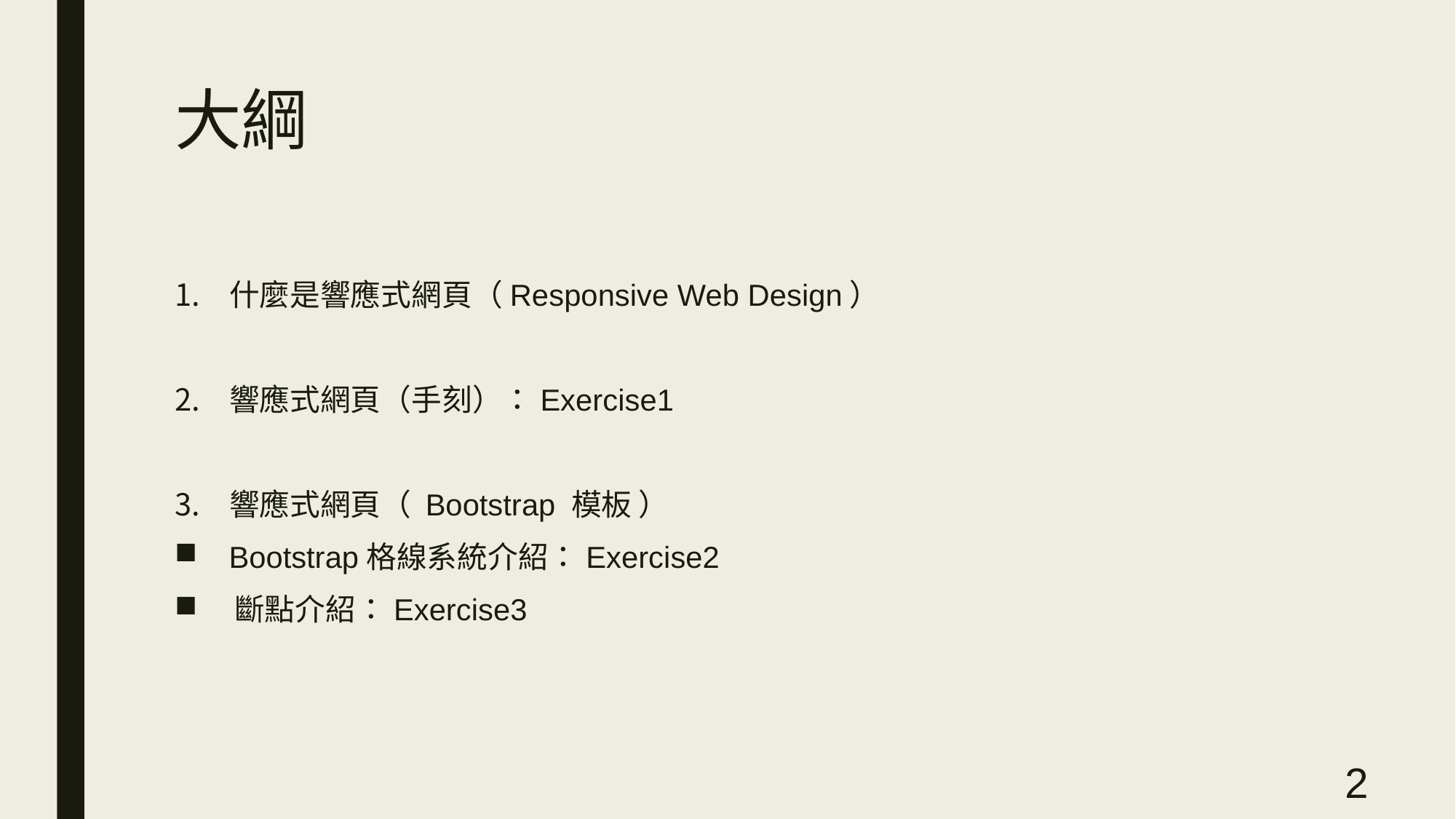

# 大綱
什麼是響應式網頁（Responsive Web Design）

響應式網頁（手刻）：Exercise1

響應式網頁（ Bootstrap 模板 ）
 Bootstrap格線系統介紹：Exercise2
 斷點介紹：Exercise3

2